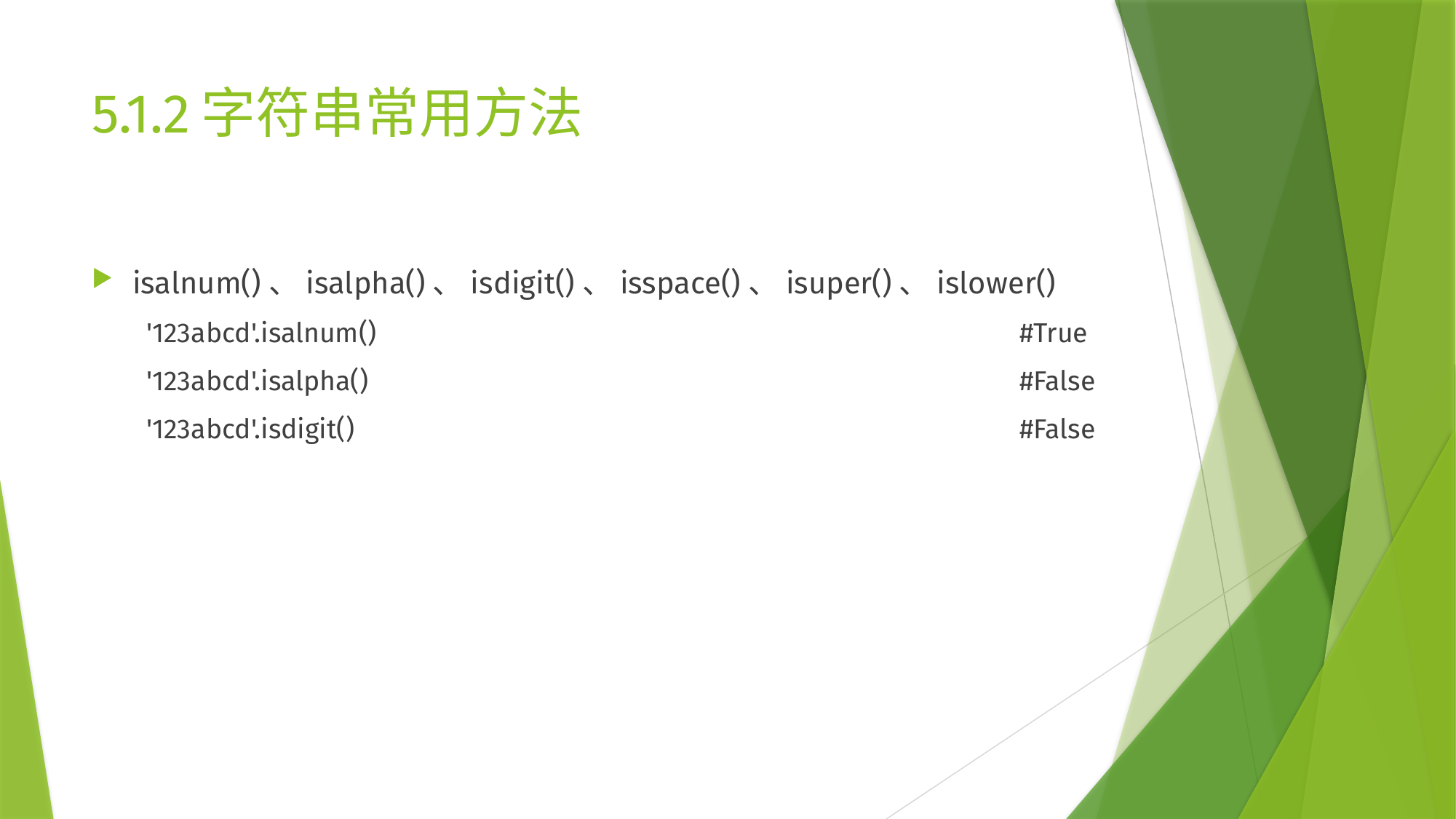

# 5.1.2	字符串常用方法
isalnum()、isalpha()、isdigit()、isspace()、isuper()、islower()
'123abcd'.isalnum()						#True
'123abcd'.isalpha()						#False
'123abcd'.isdigit()							#False